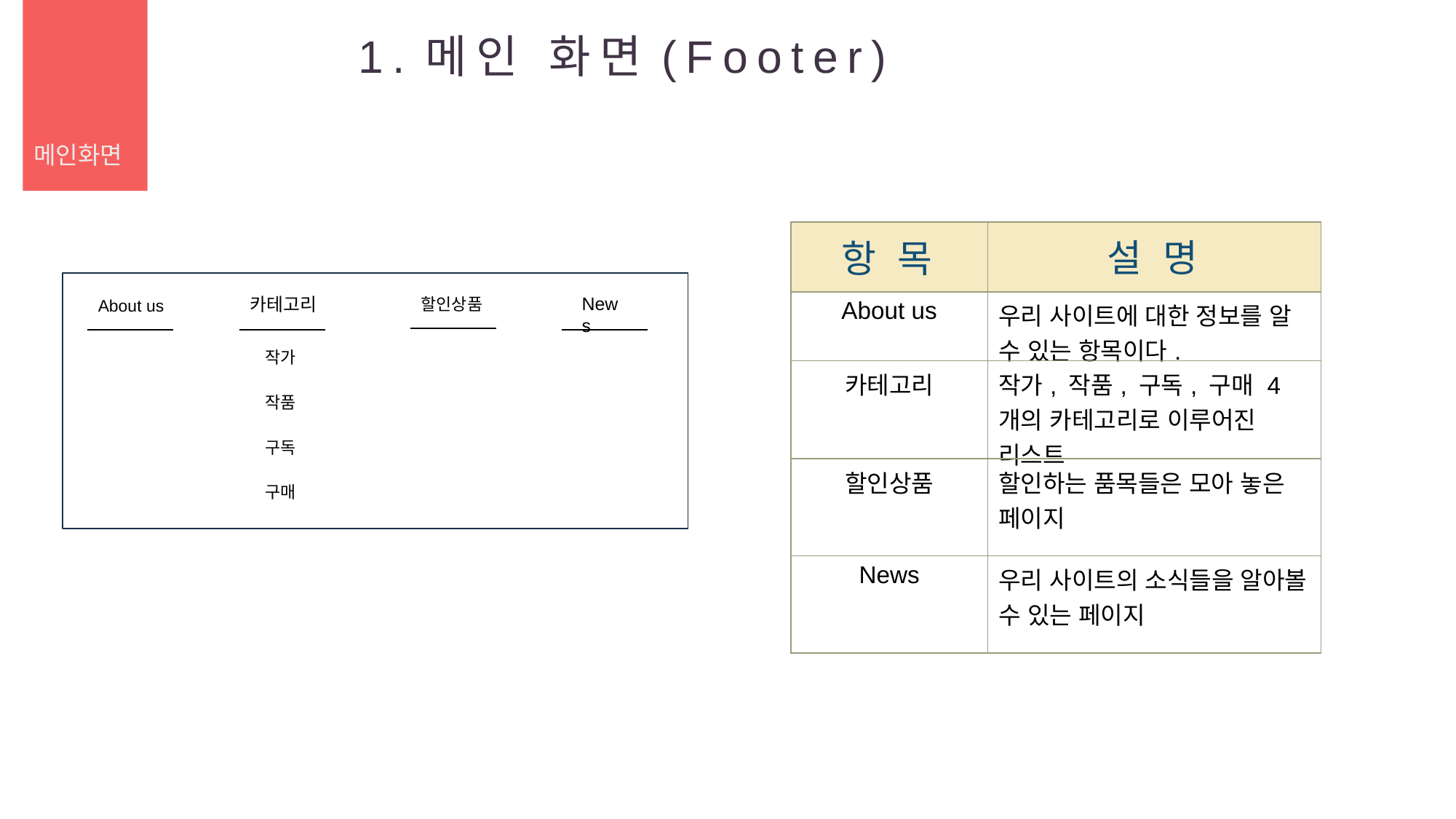

1.메인 화면(Footer)
메인화면
|  |  |
| --- | --- |
| About us | 우리 사이트에 대한 정보를 알 수 있는 항목이다. |
| 카테고리 | 작가, 작품, 구독, 구매 4개의 카테고리로 이루어진 리스트 |
| 할인상품 | 할인하는 품목들은 모아 놓은 페이지 |
| News | 우리 사이트의 소식들을 알아볼 수 있는 페이지 |
설  명
항  목

News
카테고리
할인상품
About us
작가
작품
구독
구매